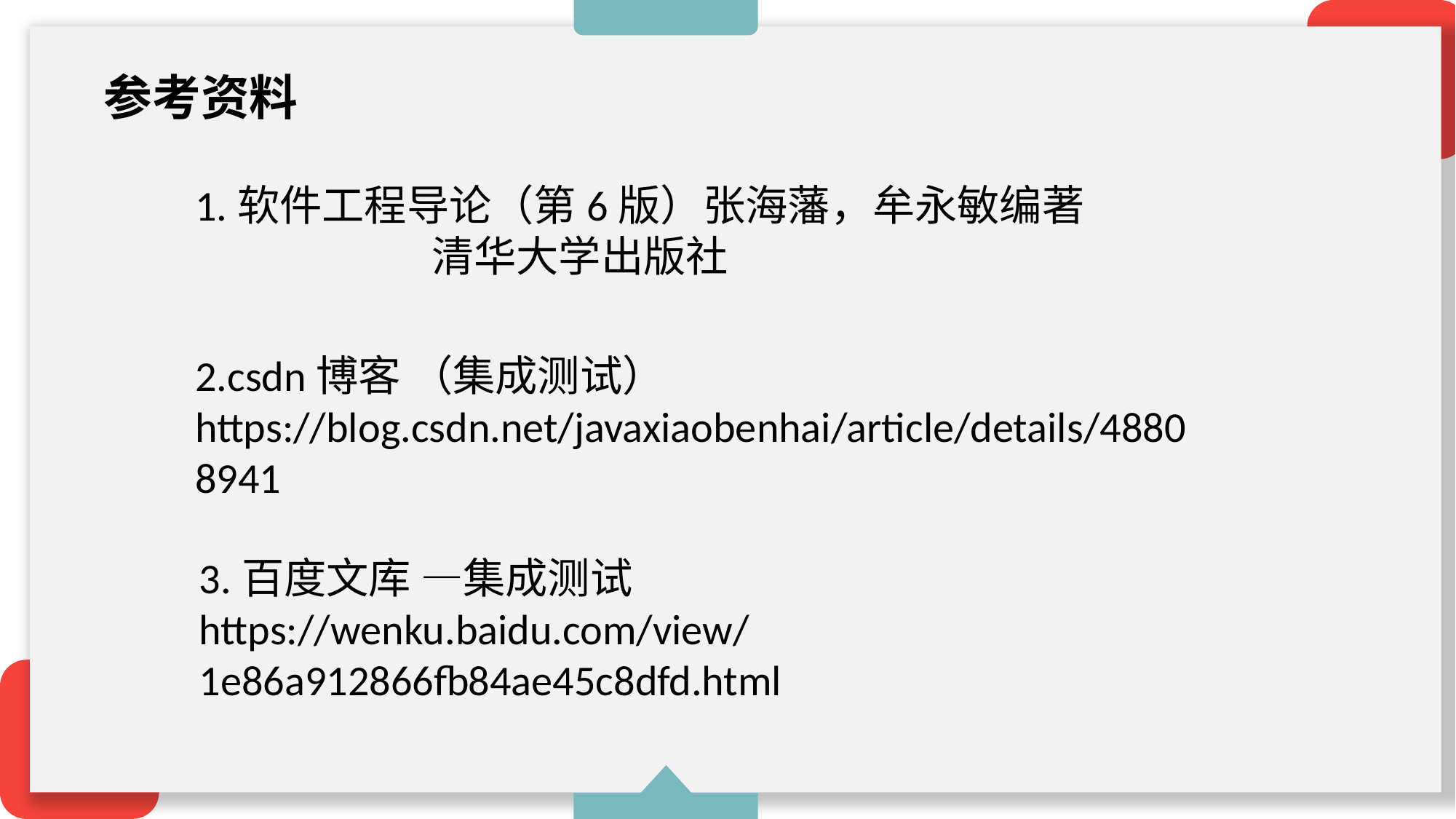

参考资料
1.软件工程导论（第6版）张海藩，牟永敏编著                                    清华大学出版社
2.csdn博客 （集成测试）  https://blog.csdn.net/javaxiaobenhai/article/details/48808941
3.百度文库 —集成测试
https://wenku.baidu.com/view/1e86a912866fb84ae45c8dfd.html